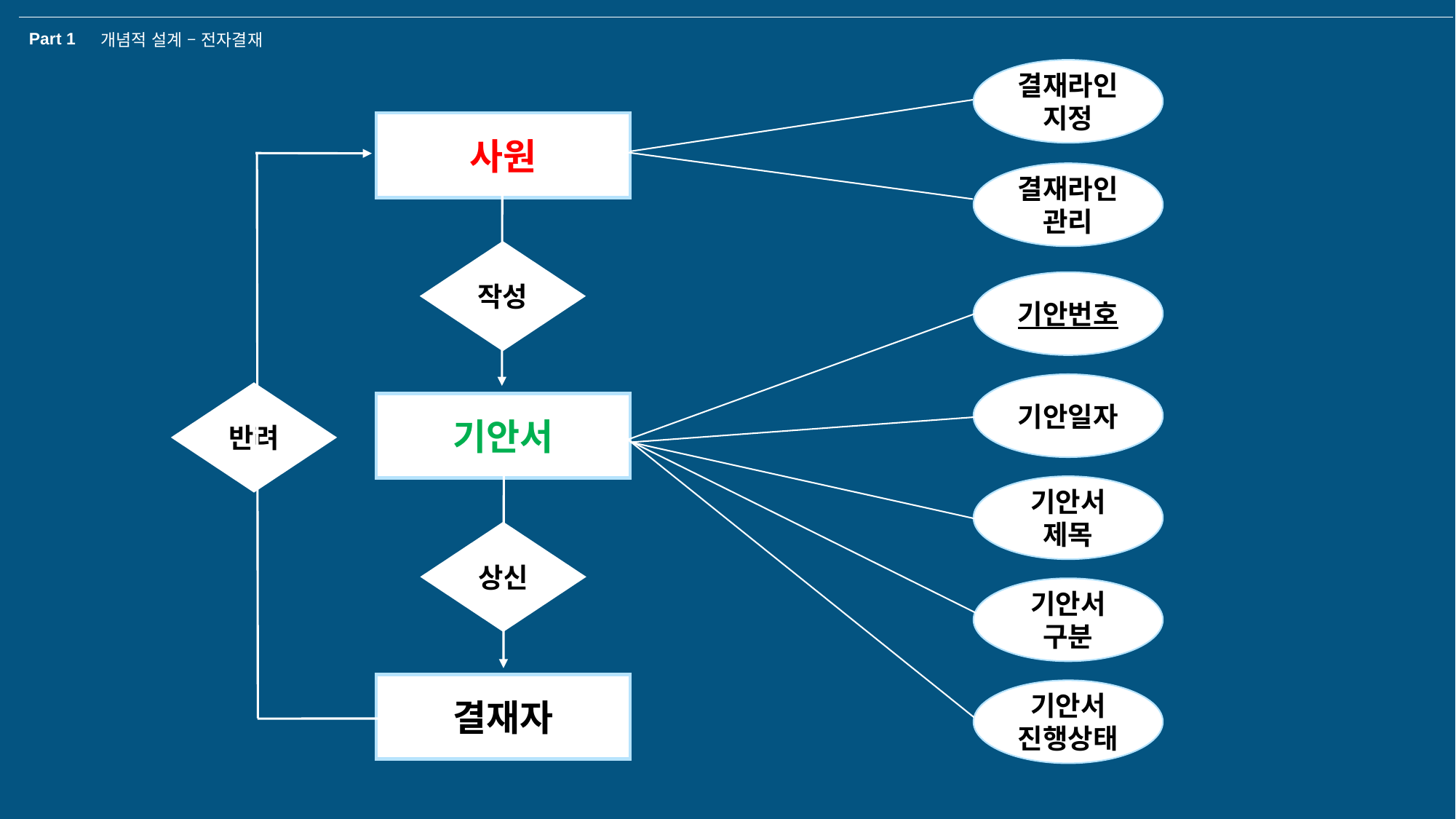

Part 1
개념적 설계 – 전자결재
결재라인
지정
사원
작성
기안서
상신
결재자
결재라인
관리
기안번호
기안일자
반려
기안서
제목
기안서
구분
기안서
진행상태